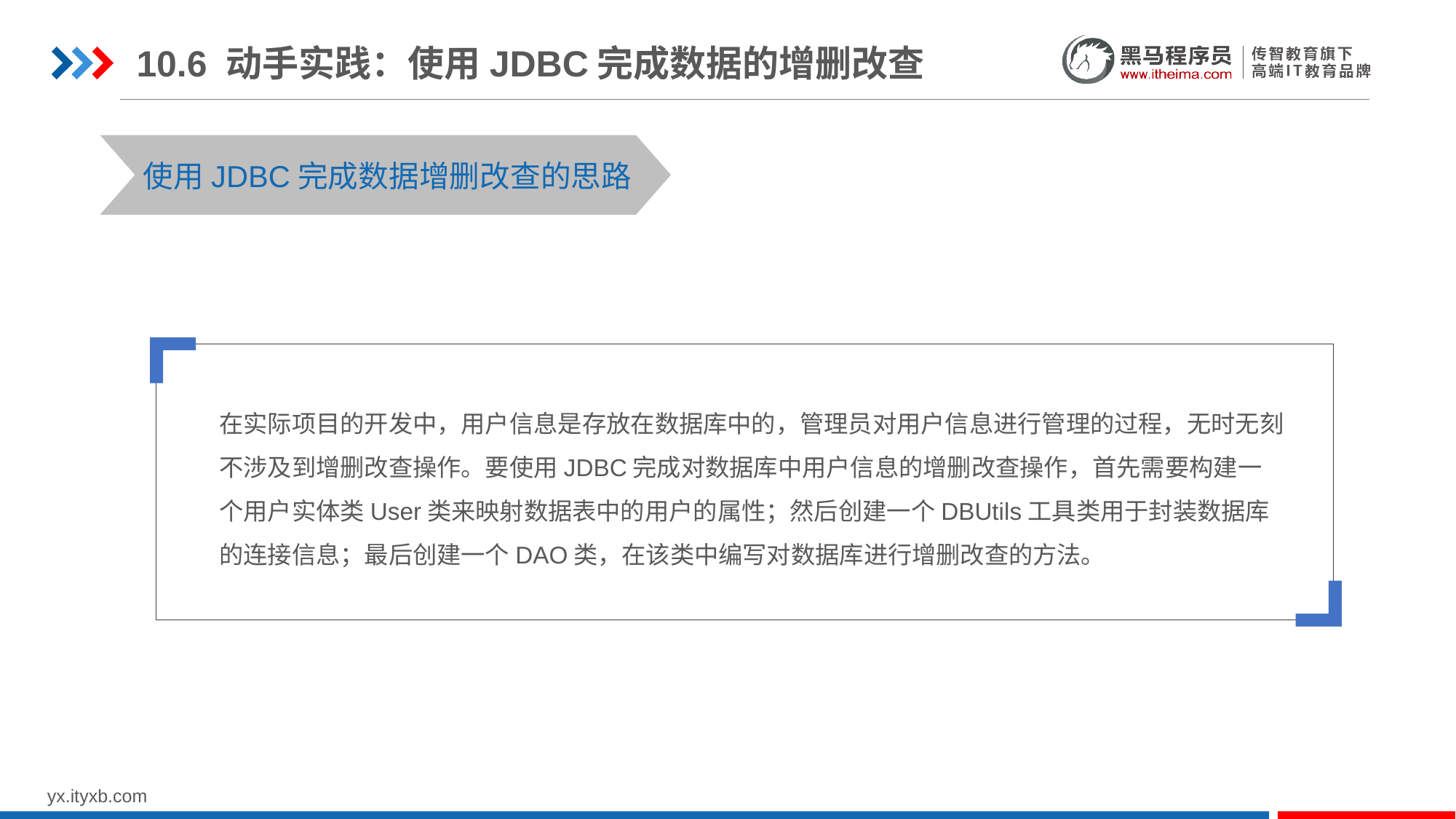

10.6 动手实践：使用JDBC完成数据的增删改查

STEP  01
STEP  03
使用JDBC完成数据增删改查的思路

在实际项目的开发中，用户信息是存放在数据库中的，管理员对用户信息进行管理的过程，无时无刻不涉及到增删改查操作。要使用JDBC完成对数据库中用户信息的增删改查操作，首先需要构建一个用户实体类User类来映射数据表中的用户的属性；然后创建一个DBUtils工具类用于封装数据库的连接信息；最后创建一个DAO类，在该类中编写对数据库进行增删改查的方法。